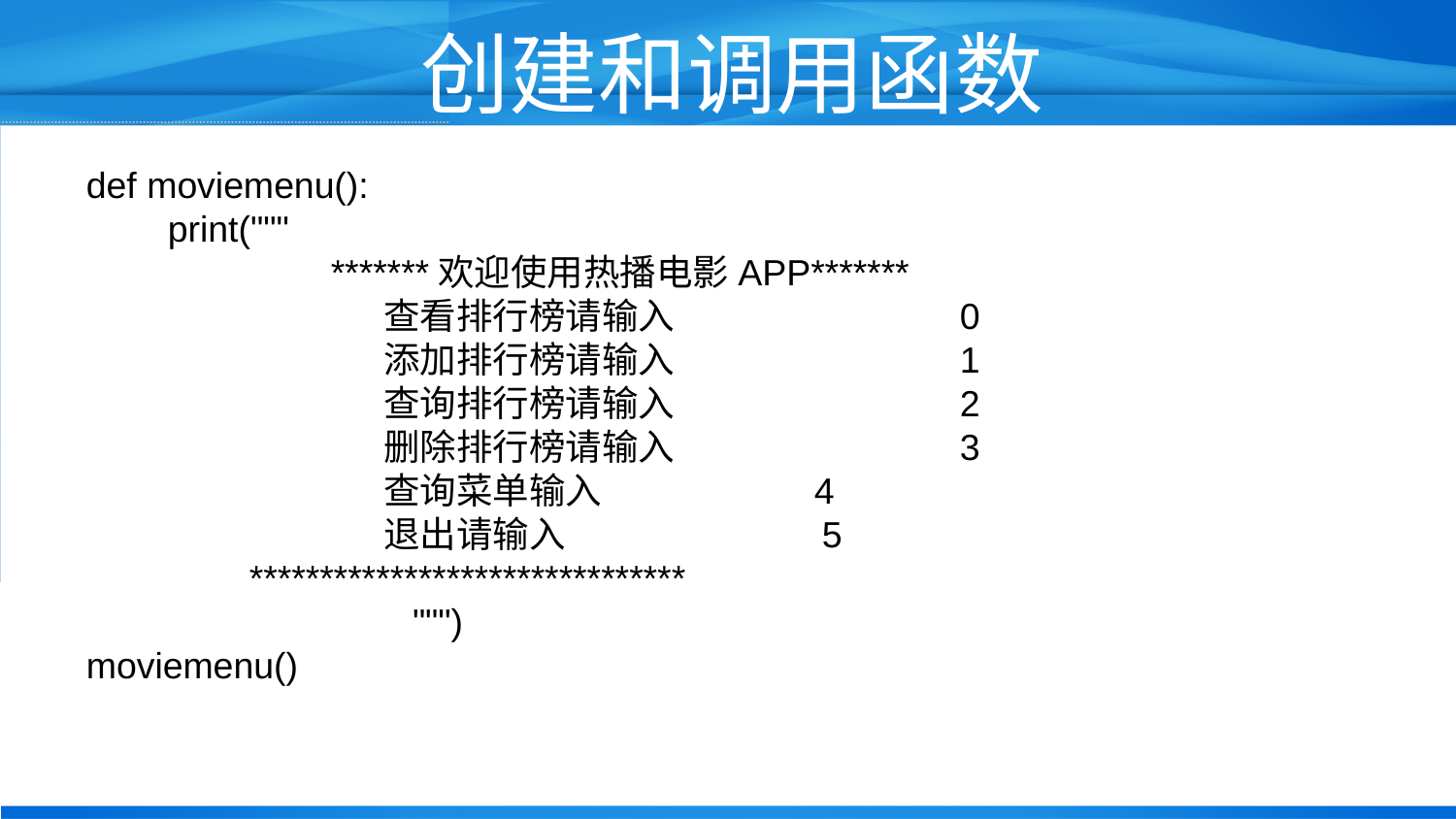

# 创建和调用函数
def moviemenu():
        print("""
                        *******欢迎使用热播电影APP*******
                                   查看排行榜请输入		0
                                   添加排行榜请输入		1
                                   查询排行榜请输入		2
                                   删除排行榜请输入		3
                                   查询菜单输入		4
                                   退出请输入                              5
                *******************************
                                """)
moviemenu()